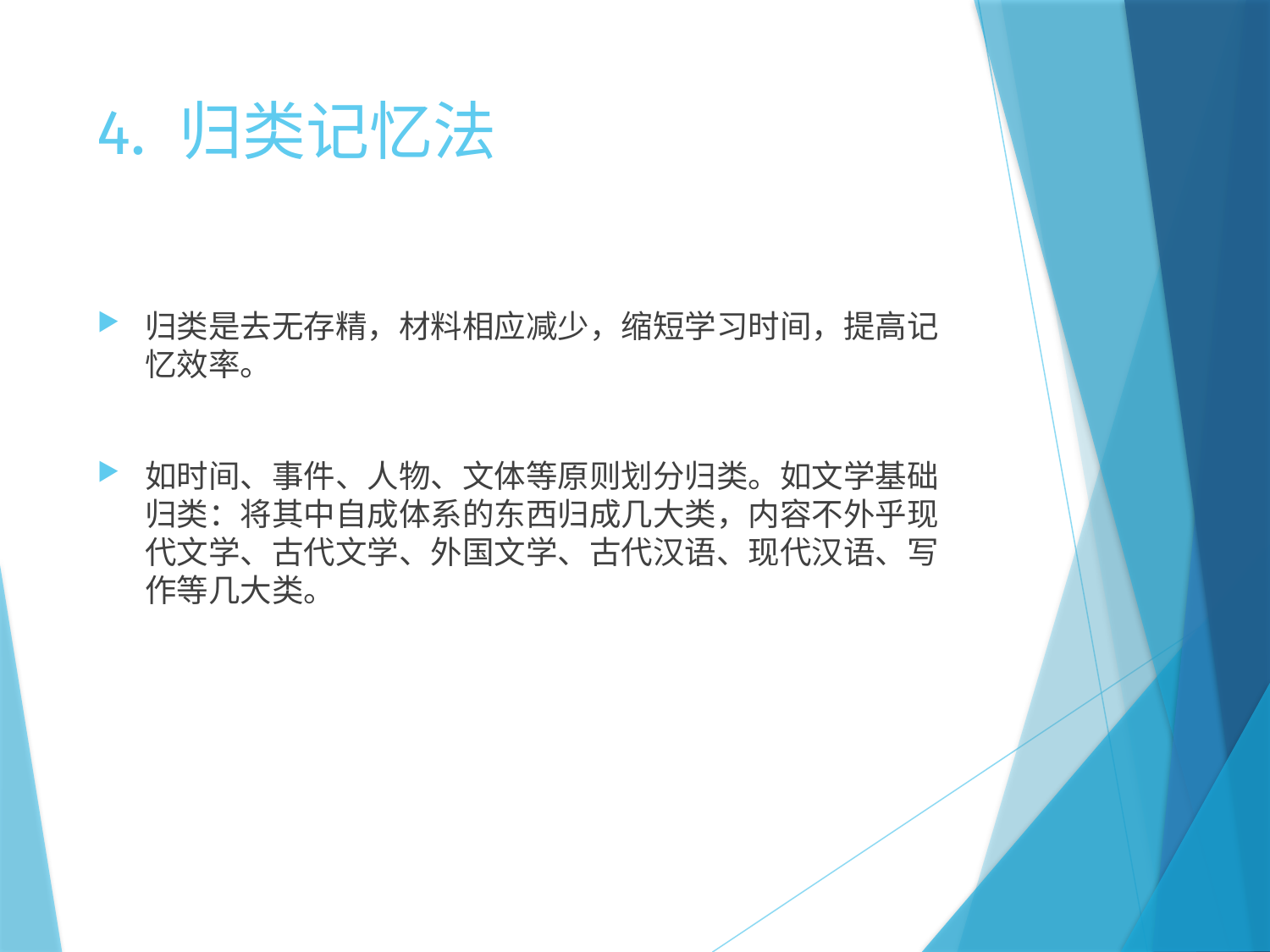

# 4. 归类记忆法
归类是去无存精，材料相应减少，缩短学习时间，提高记忆效率。

如时间、事件、人物、文体等原则划分归类。如文学基础归类：将其中自成体系的东西归成几大类，内容不外乎现代文学、古代文学、外国文学、古代汉语、现代汉语、写作等几大类。